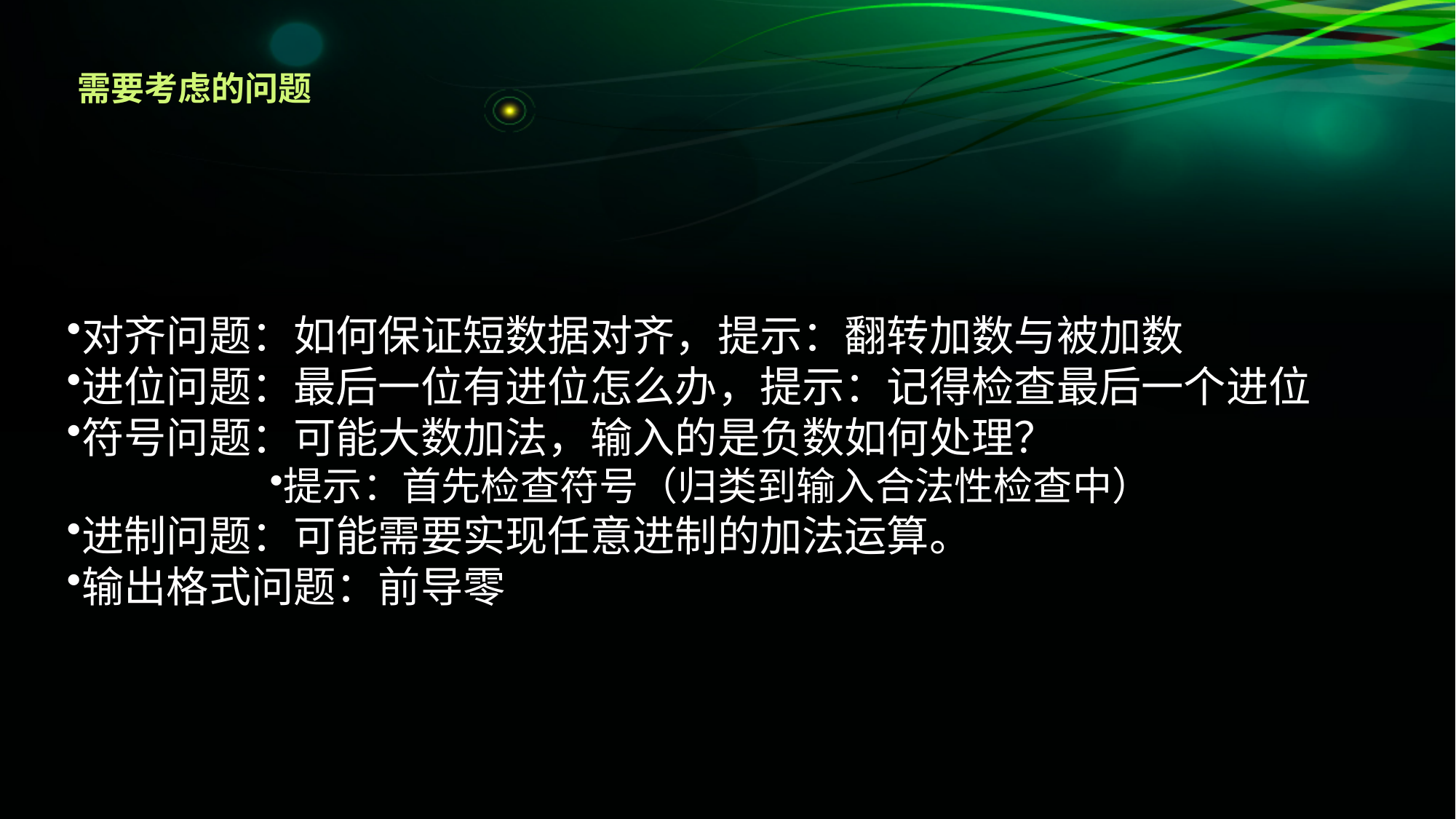

# 需要考虑的问题

对齐问题：如何保证短数据对齐，提示：翻转加数与被加数
进位问题：最后一位有进位怎么办，提示：记得检查最后一个进位
符号问题：可能大数加法，输入的是负数如何处理？
提示：首先检查符号（归类到输入合法性检查中）
进制问题：可能需要实现任意进制的加法运算。
输出格式问题：前导零